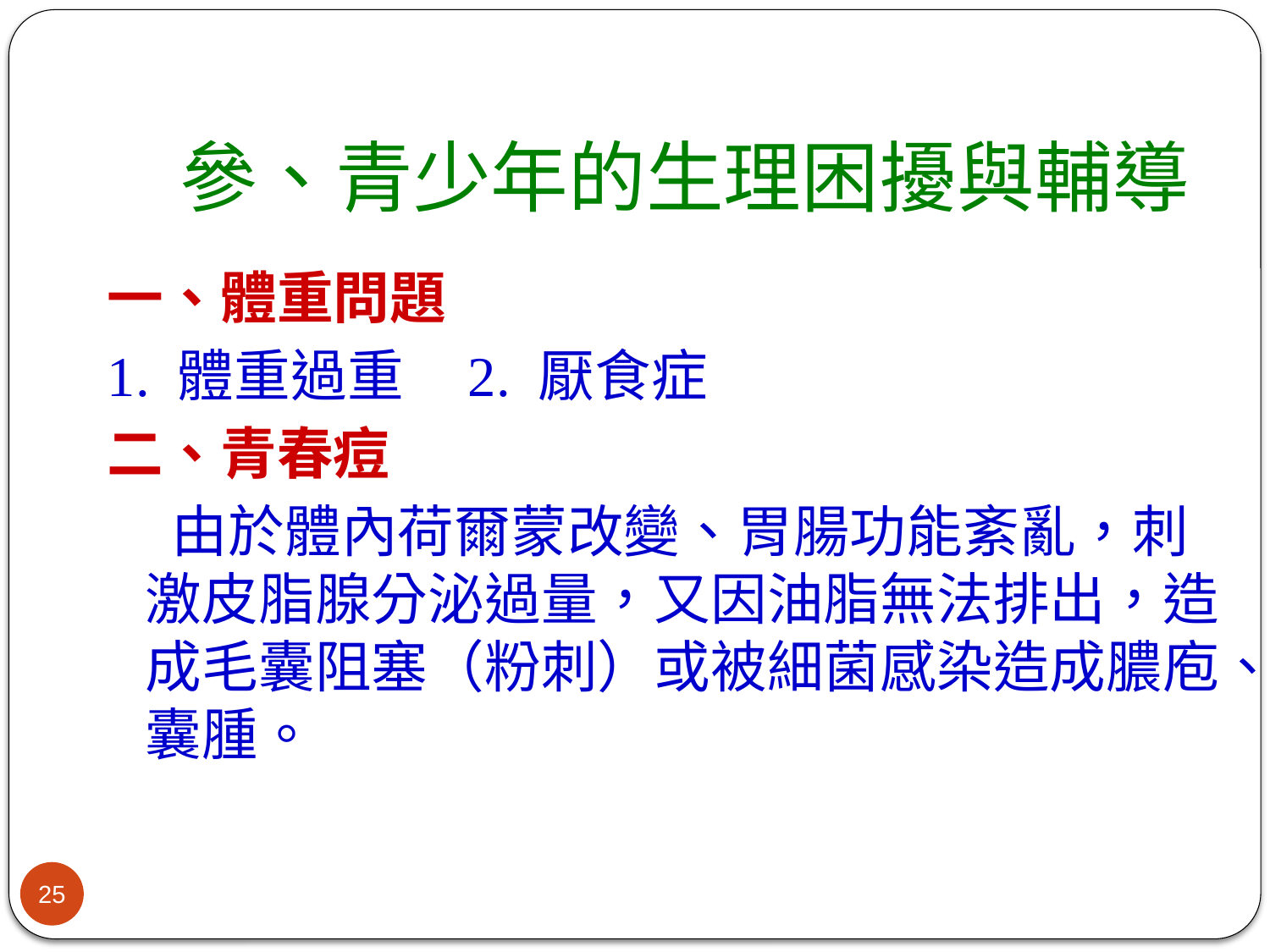

# 參、青少年的生理困擾與輔導
一、體重問題
1. 體重過重    2. 厭食症
二、青春痘
    由於體內荷爾蒙改變、胃腸功能紊亂，刺激皮脂腺分泌過量，又因油脂無法排出，造成毛囊阻塞（粉刺）或被細菌感染造成膿庖、囊腫。
25